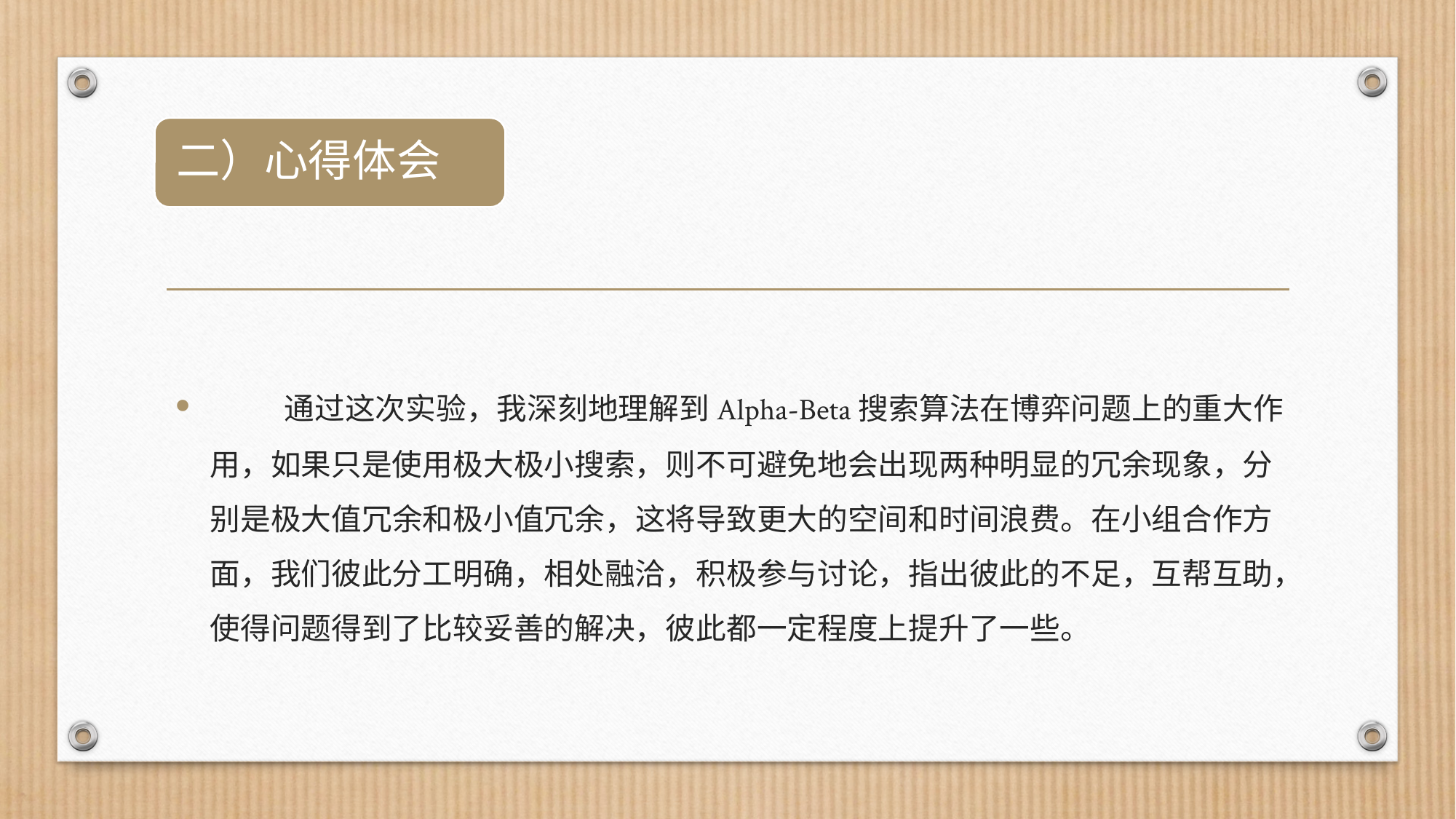

二）心得体会
        通过这次实验，我深刻地理解到Alpha-Beta搜索算法在博弈问题上的重大作用，如果只是使用极大极小搜索，则不可避免地会出现两种明显的冗余现象，分别是极大值冗余和极小值冗余，这将导致更大的空间和时间浪费。在小组合作方面，我们彼此分工明确，相处融洽，积极参与讨论，指出彼此的不足，互帮互助，使得问题得到了比较妥善的解决，彼此都一定程度上提升了一些。